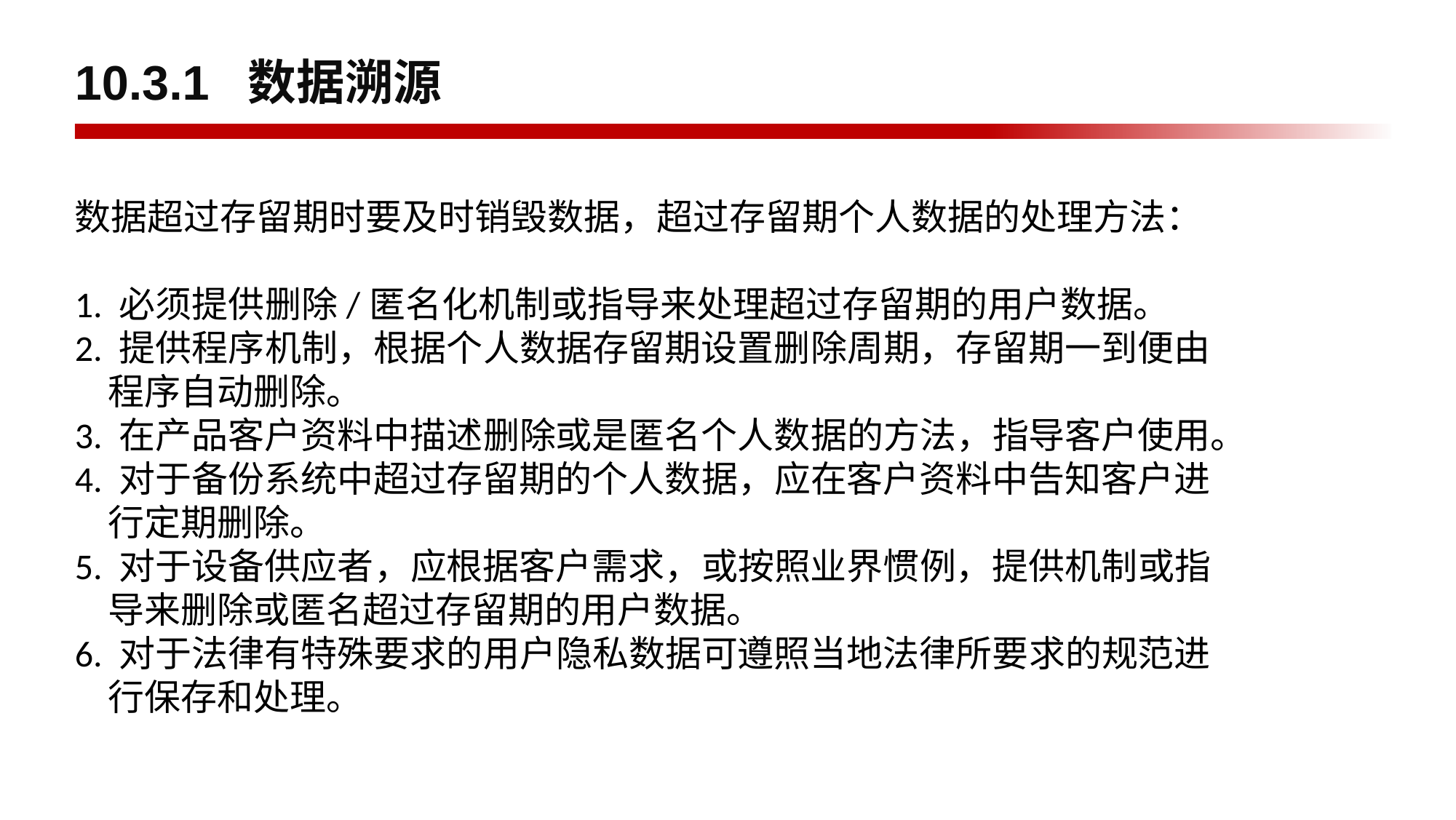

# 10.3.1  数据溯源

数据超过存留期时要及时销毁数据，超过存留期个人数据的处理方法：

1. 必须提供删除/匿名化机制或指导来处理超过存留期的用户数据。
2. 提供程序机制，根据个人数据存留期设置删除周期，存留期一到便由
   程序自动删除。
3. 在产品客户资料中描述删除或是匿名个人数据的方法，指导客户使用。
4. 对于备份系统中超过存留期的个人数据，应在客户资料中告知客户进
   行定期删除。
5. 对于设备供应者，应根据客户需求，或按照业界惯例，提供机制或指
   导来删除或匿名超过存留期的用户数据。
6. 对于法律有特殊要求的用户隐私数据可遵照当地法律所要求的规范进
   行保存和处理。